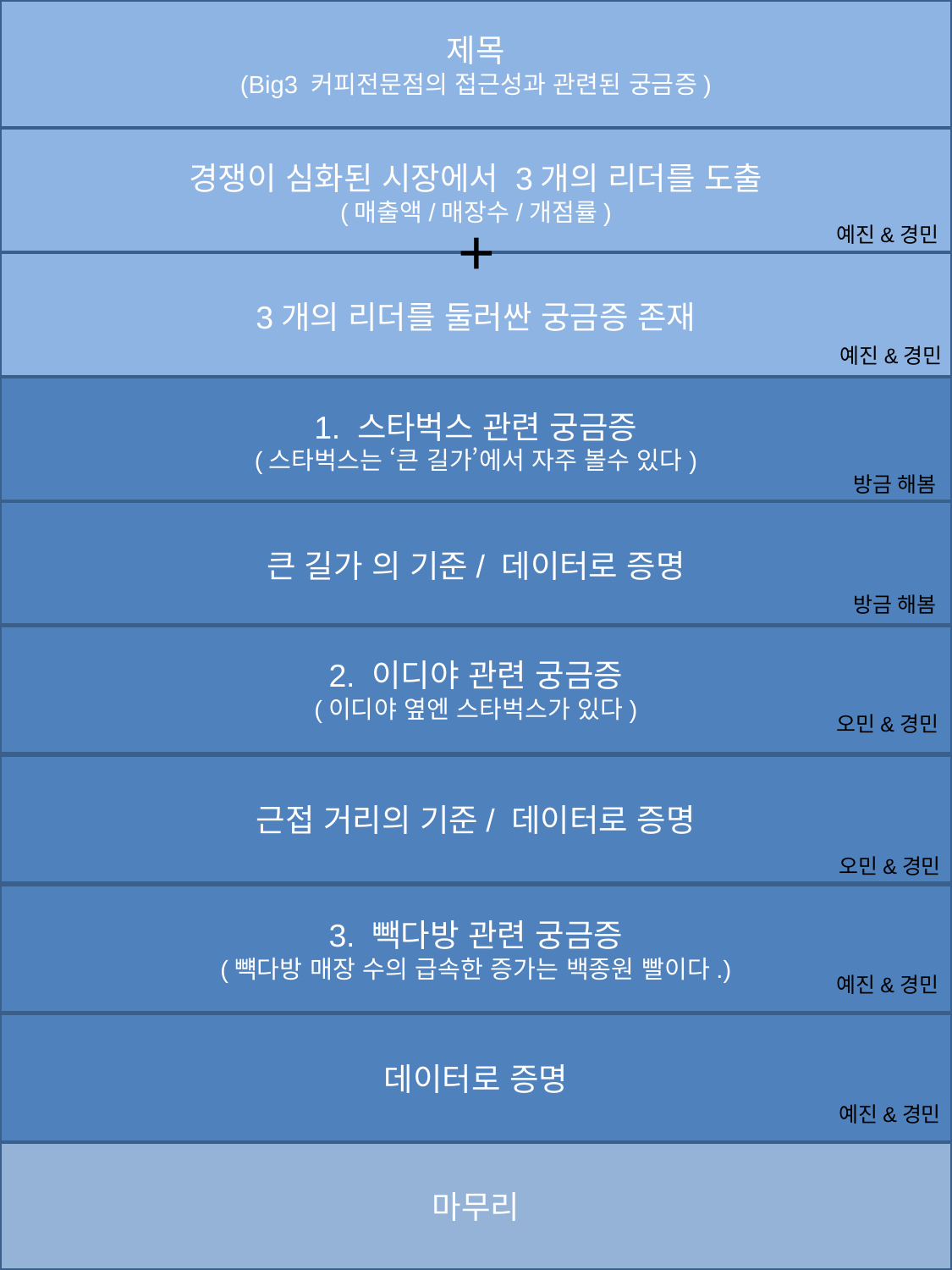

제목
(Big3 커피전문점의 접근성과 관련된 궁금증)
경쟁이 심화된 시장에서 3개의 리더를 도출
(매출액/매장수/개점률)
3개의 리더를 둘러싼 궁금증 존재
1. 스타벅스 관련 궁금증
(스타벅스는 ‘큰 길가’에서 자주 볼수 있다)
큰 길가 의 기준/ 데이터로 증명
2. 이디야 관련 궁금증
(이디야 옆엔 스타벅스가 있다)
근접 거리의 기준/ 데이터로 증명
3. 빽다방 관련 궁금증
(뺵다방 매장 수의 급속한 증가는 백종원 빨이다.)
데이터로 증명
마무리
+
예진&경민
예진&경민
방금 해봄
방금 해봄
오민&경민
오민&경민
예진&경민
예진&경민